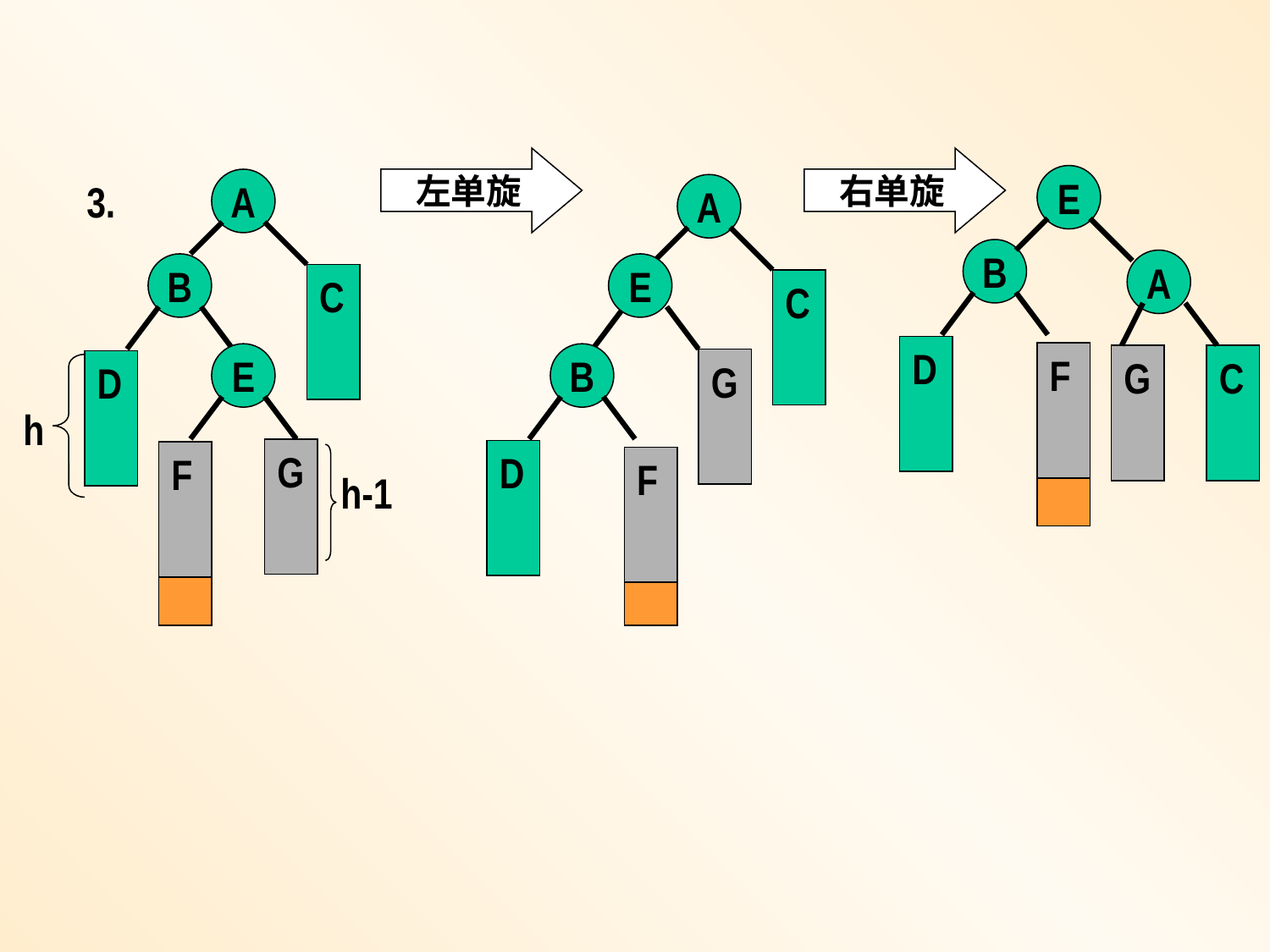

左单旋
右单旋
E

B
A

D

F

G

C

3.
A

B
C

E
D

h

G

F

h-1
A

E
C

B
G

D

F